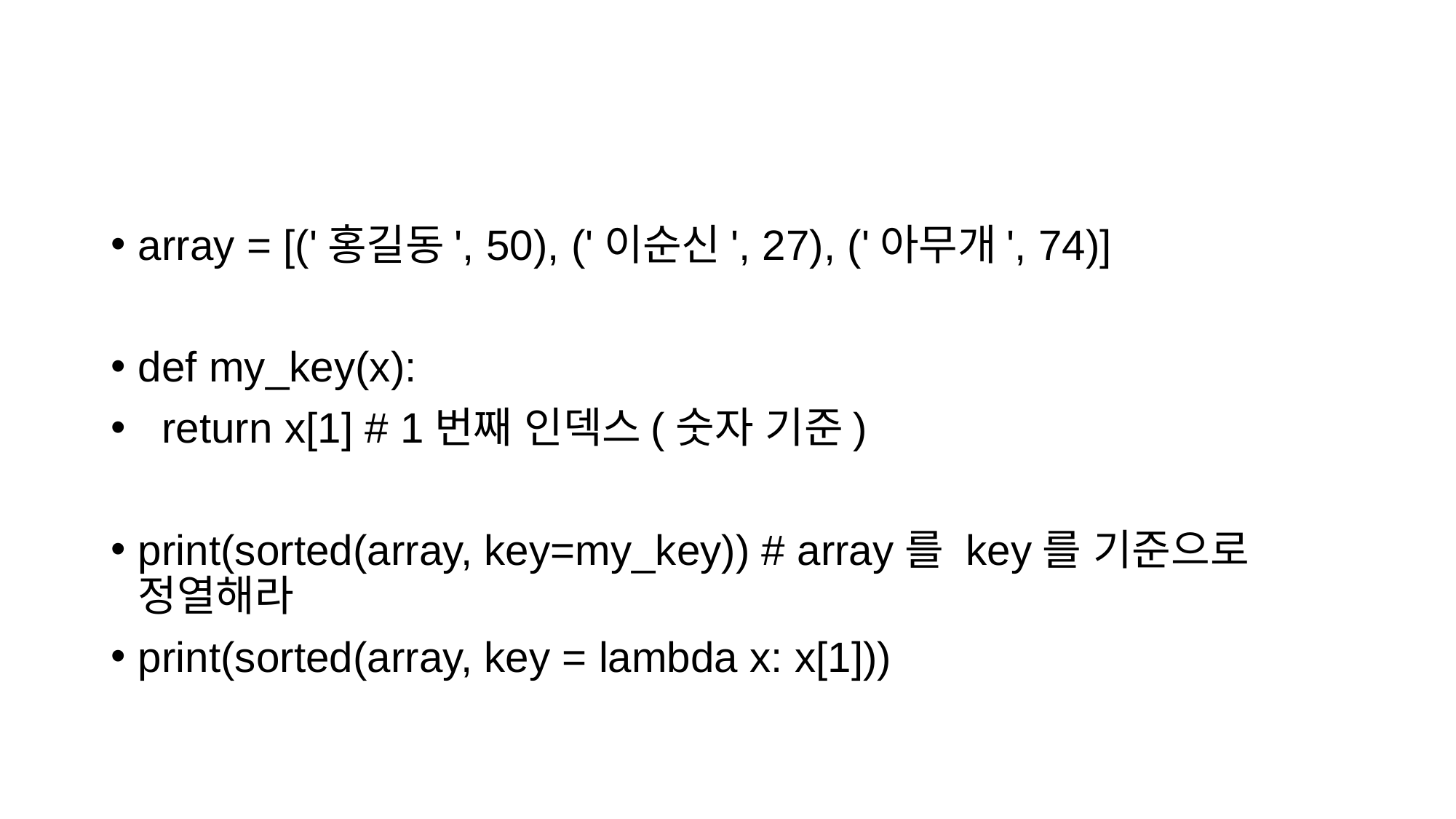

#
array = [('홍길동', 50), ('이순신', 27), ('아무개', 74)]

def my_key(x):
  return x[1] # 1번째 인덱스(숫자 기준)

print(sorted(array, key=my_key)) # array를 key를 기준으로 정열해라
print(sorted(array, key = lambda x: x[1]))